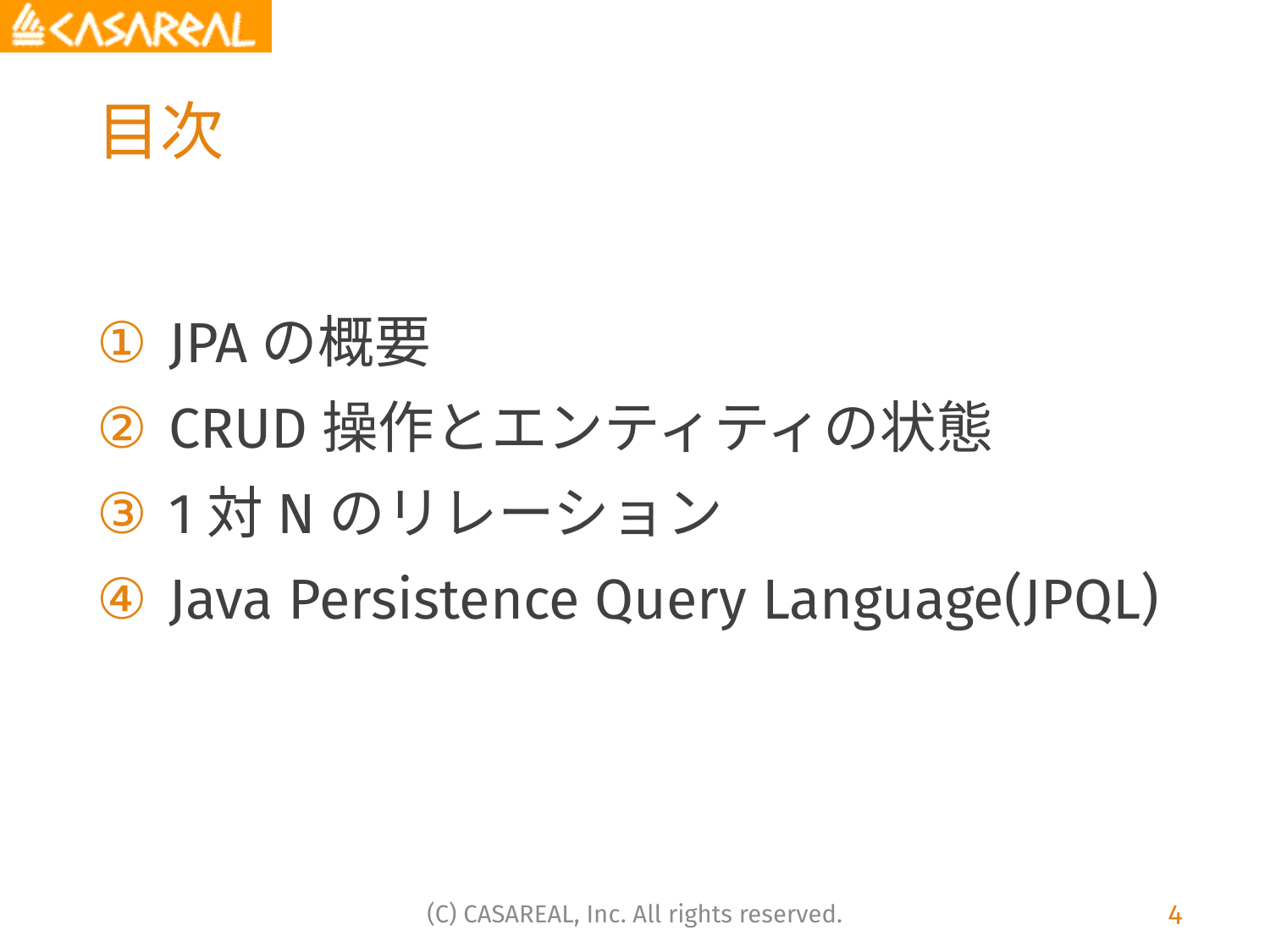

# 目次
JPAの概要
CRUD操作とエンティティの状態
1対Nのリレーション
Java Persistence Query Language(JPQL)
(C) CASAREAL, Inc. All rights reserved.
4